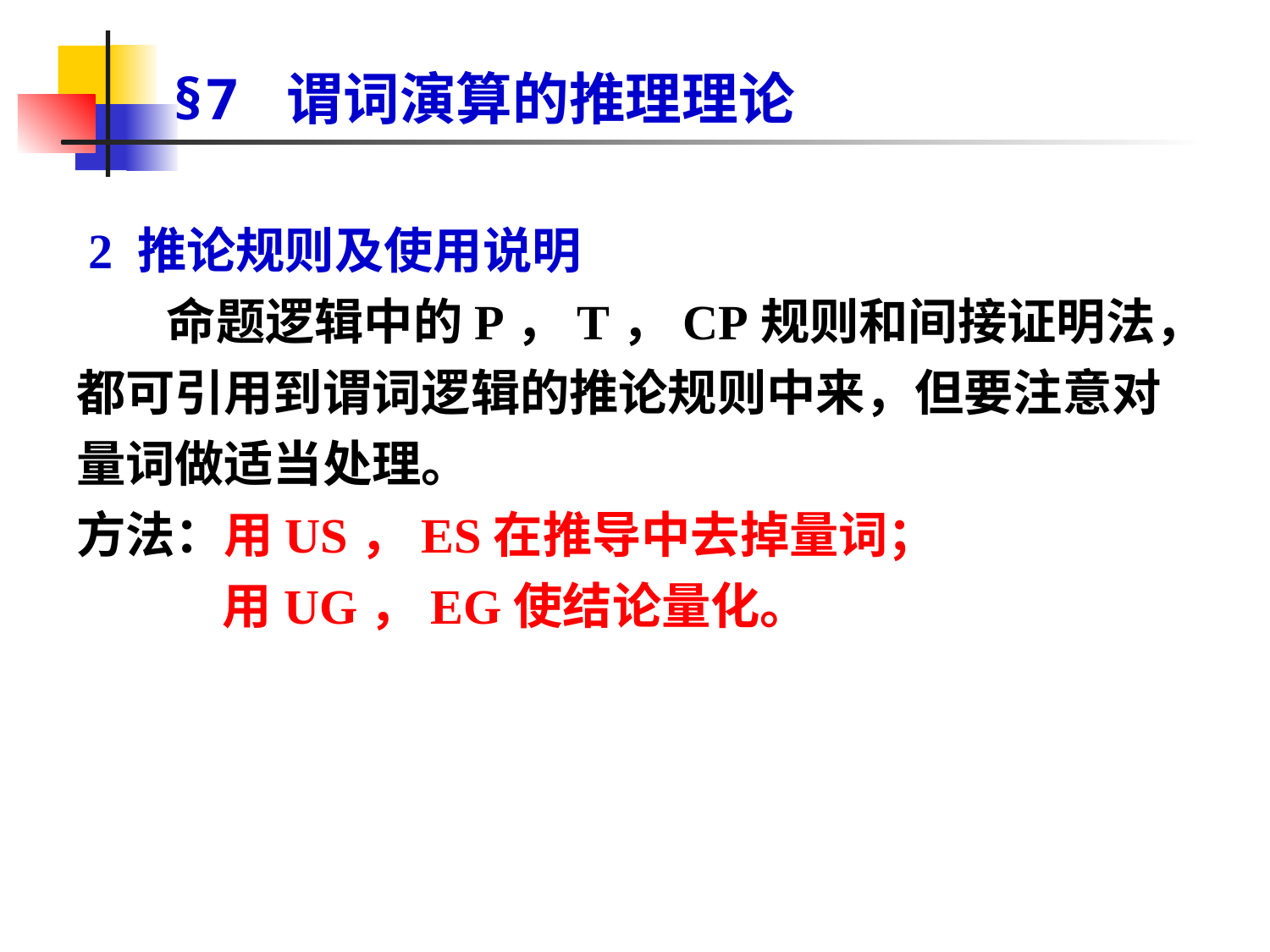

# §7 谓词演算的推理理论
 2 推论规则及使用说明
       命题逻辑中的P，T，CP规则和间接证明法，都可引用到谓词逻辑的推论规则中来，但要注意对量词做适当处理。
方法：用US，ES在推导中去掉量词；
            用UG，EG使结论量化。
91